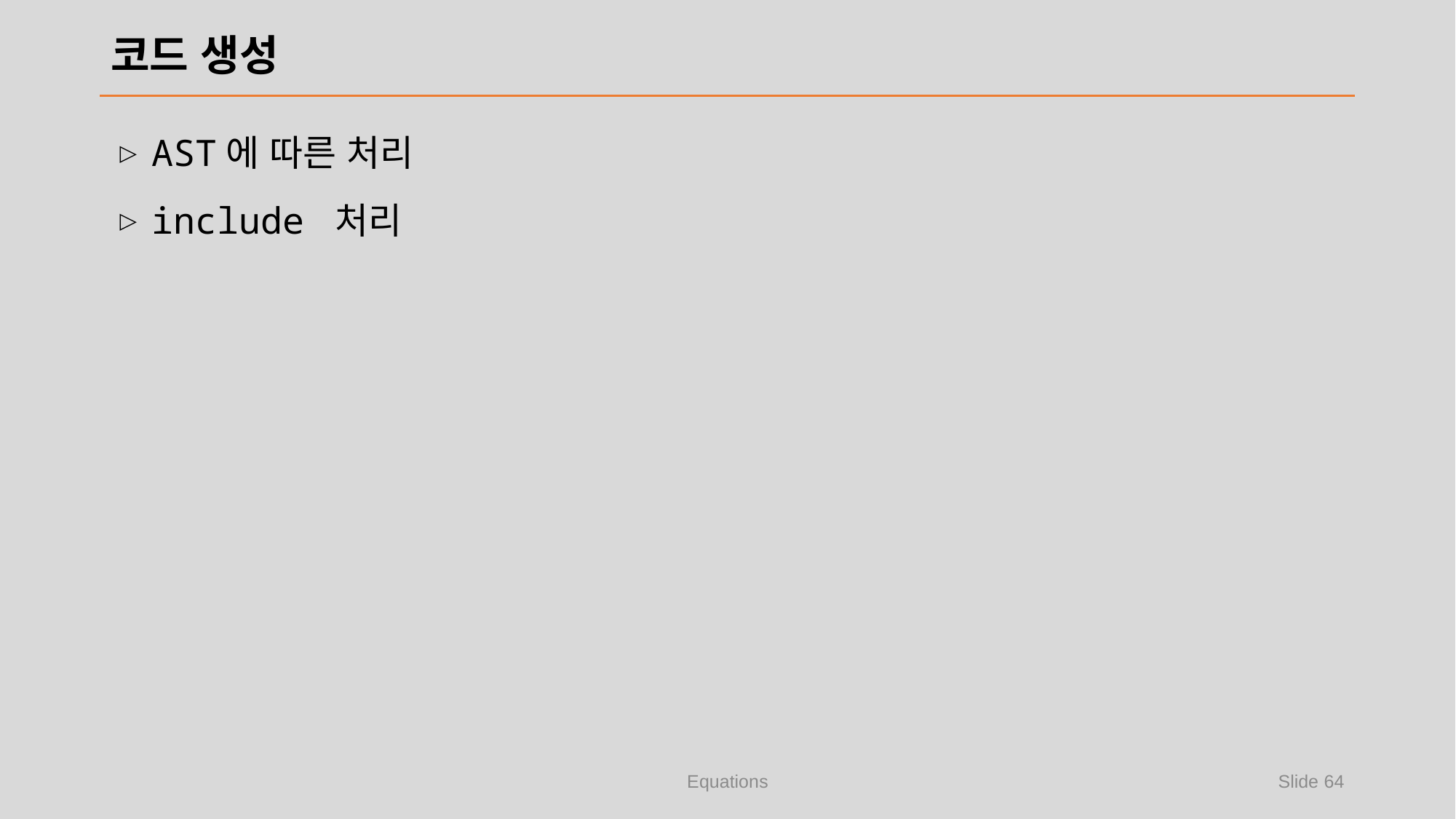

# 코드 생성
AST에 따른 처리
include 처리
Equations
Slide 64